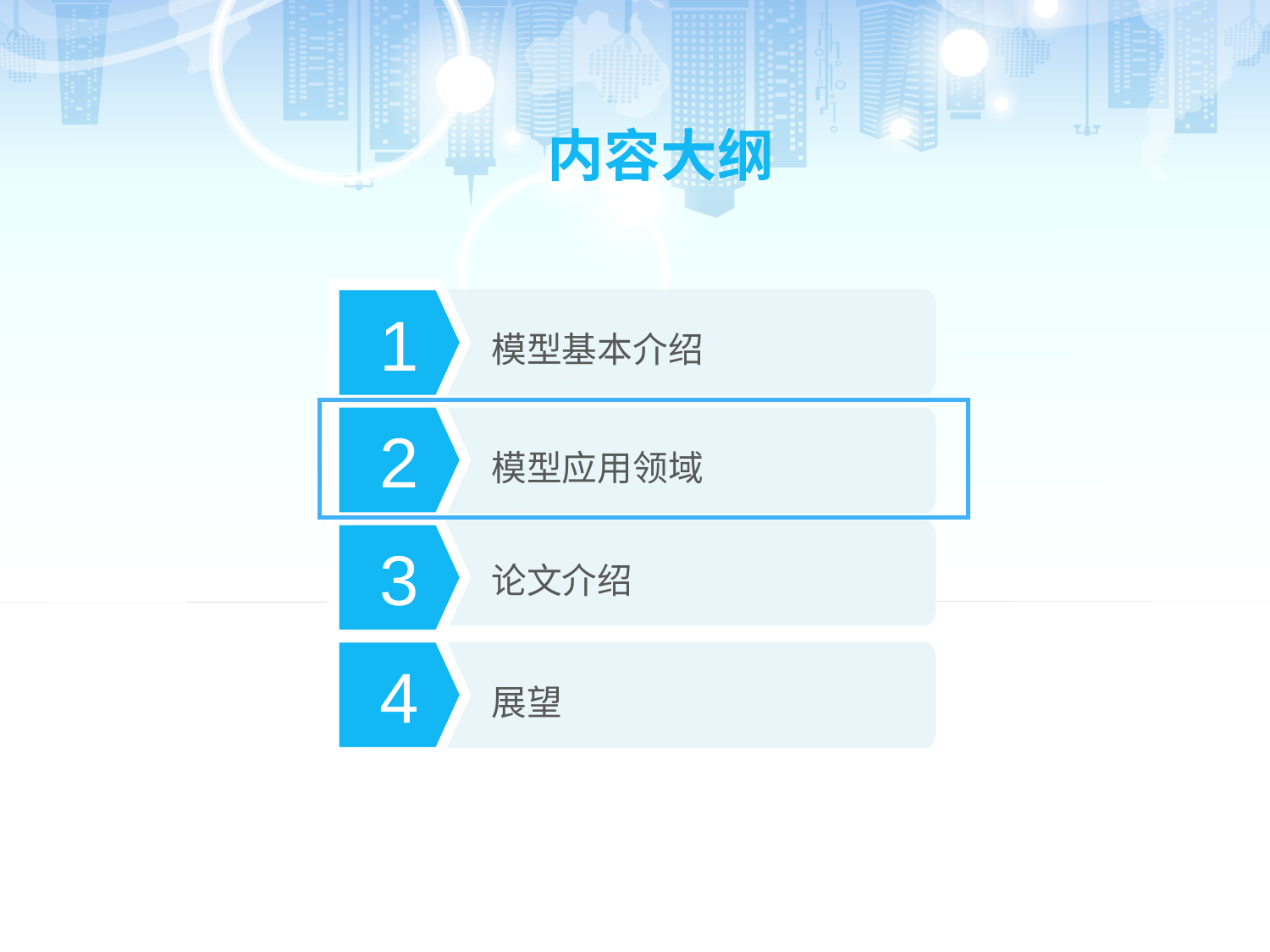

内容大纲
1
模型基本介绍

2
模型应用领域
3
论文介绍
4
展望